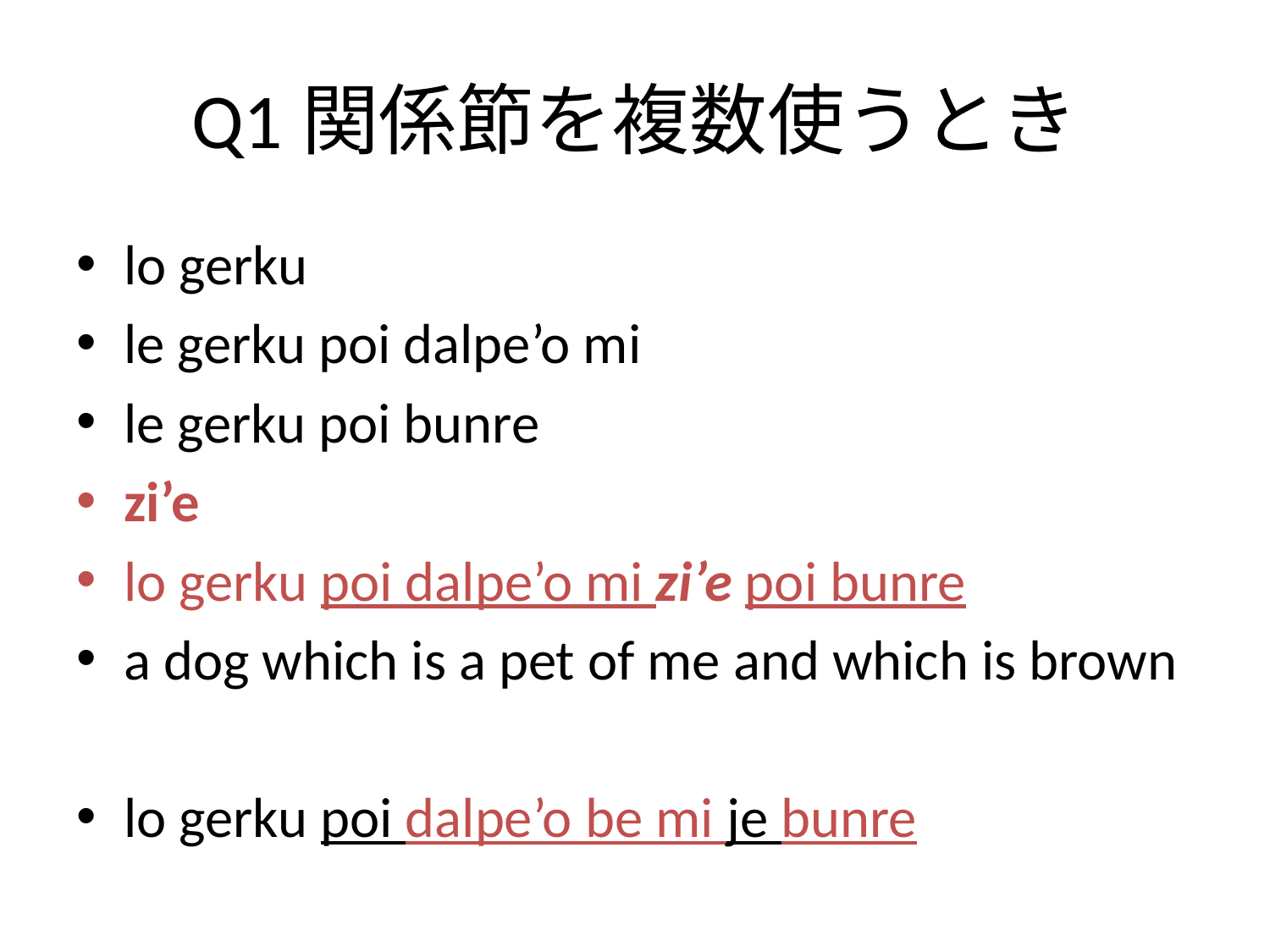

# Q1関係節を複数使うとき
lo gerku
le gerku poi dalpe’o mi
le gerku poi bunre
zi’e
lo gerku poi dalpe’o mi zi’e poi bunre
a dog which is a pet of me and which is brown

lo gerku poi dalpe’o be mi je bunre